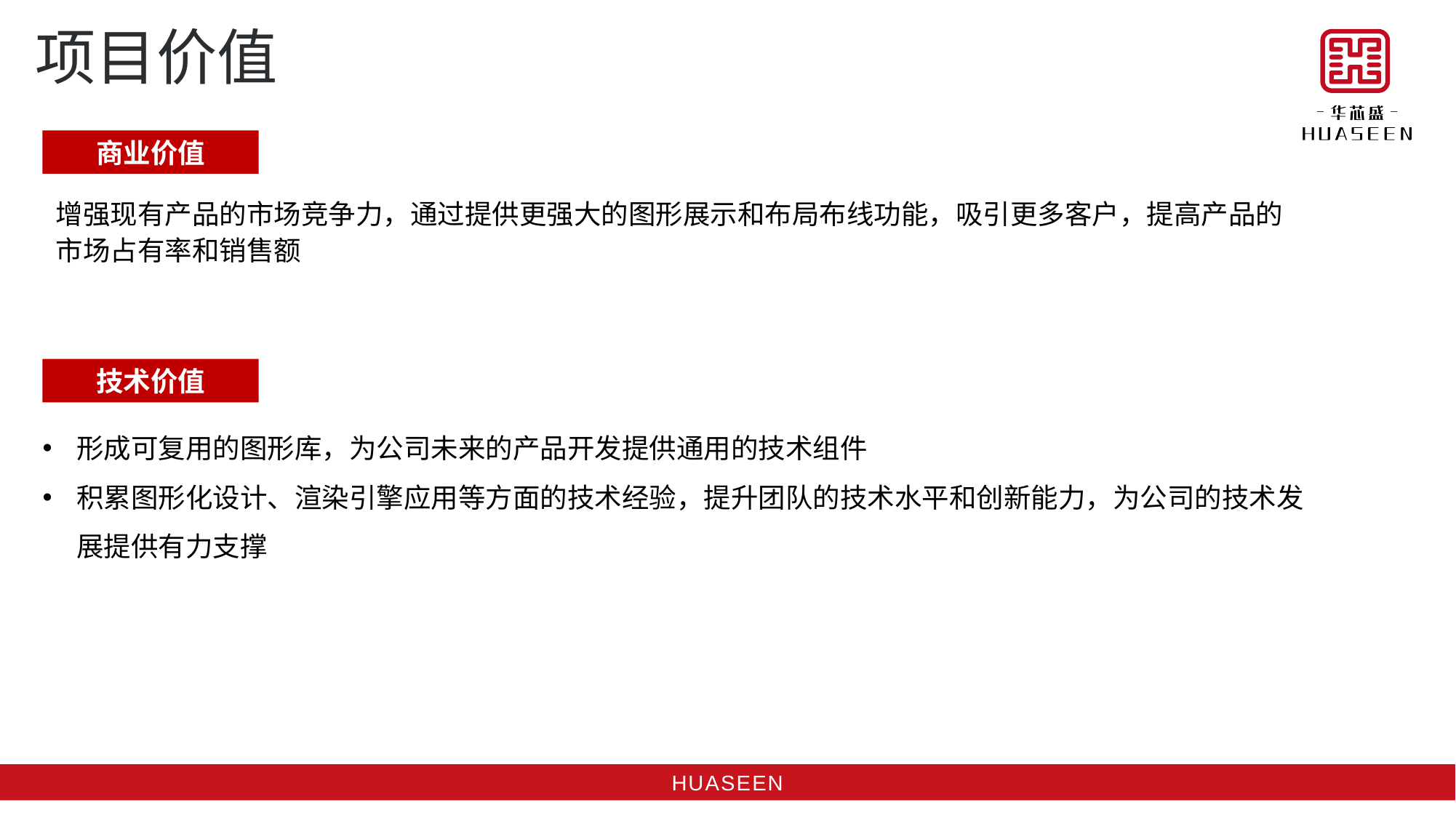

项目价值
商业价值
增强现有产品的市场竞争力，通过提供更强大的图形展示和布局布线功能，吸引更多客户，提高产品的市场占有率和销售额
技术价值
形成可复用的图形库，为公司未来的产品开发提供通用的技术组件
积累图形化设计、渲染引擎应用等方面的技术经验，提升团队的技术水平和创新能力，为公司的技术发展提供有力支撑